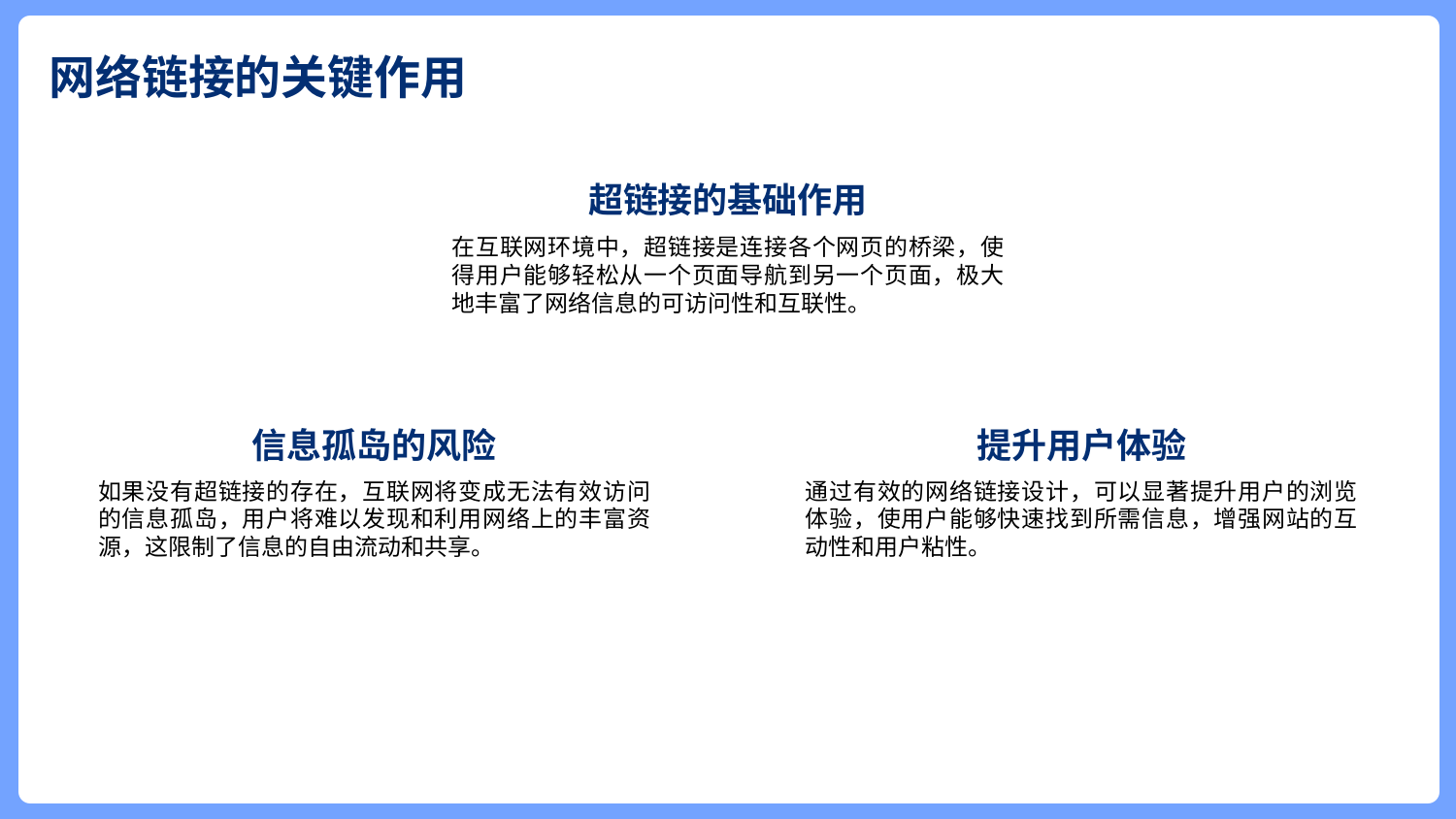

网络链接的关键作用
超链接的基础作用
在互联网环境中，超链接是连接各个网页的桥梁，使得用户能够轻松从一个页面导航到另一个页面，极大地丰富了网络信息的可访问性和互联性。
信息孤岛的风险
提升用户体验
如果没有超链接的存在，互联网将变成无法有效访问的信息孤岛，用户将难以发现和利用网络上的丰富资源，这限制了信息的自由流动和共享。
通过有效的网络链接设计，可以显著提升用户的浏览体验，使用户能够快速找到所需信息，增强网站的互动性和用户粘性。